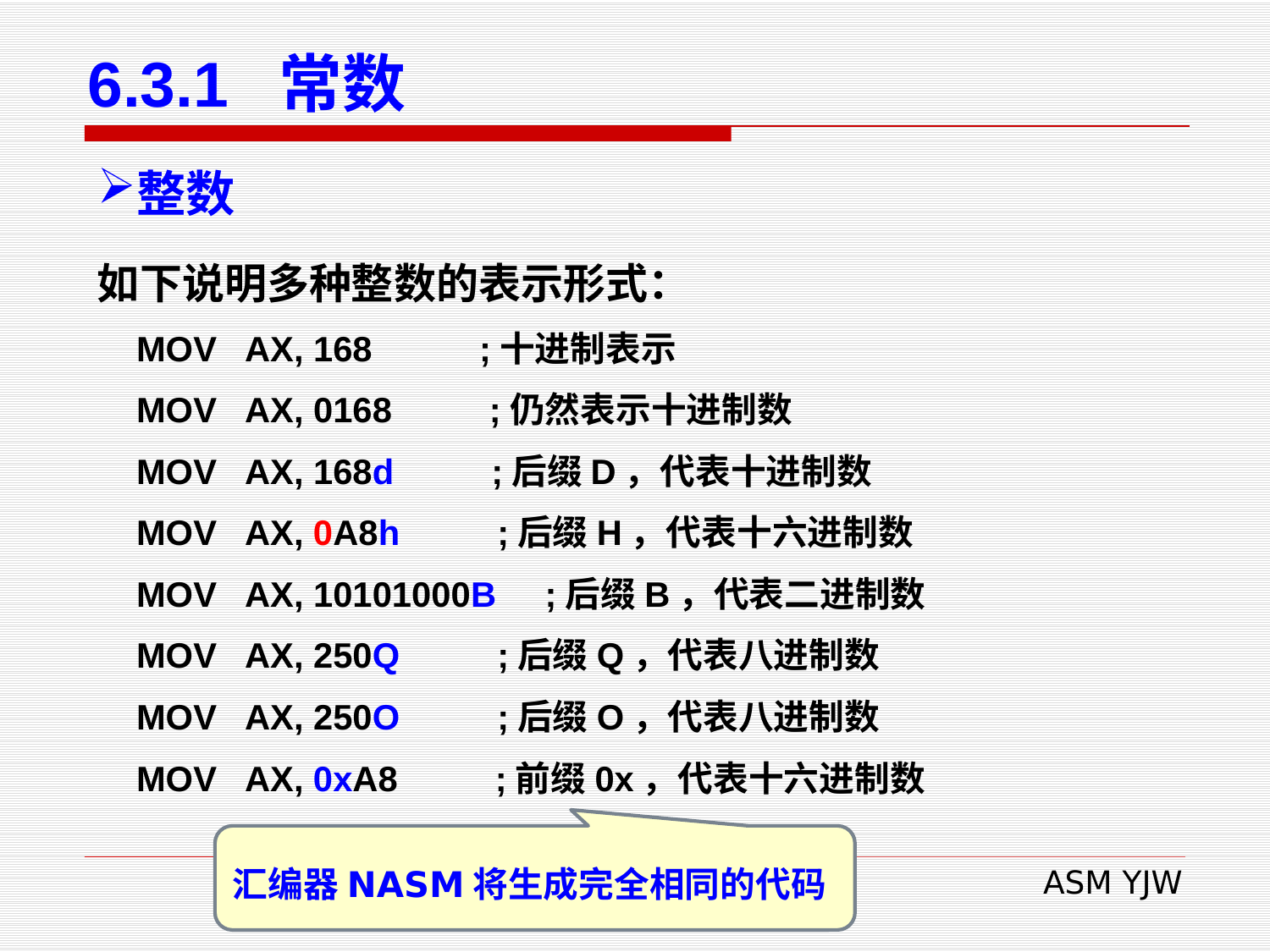

# 6.3.1  常数
整数

如下说明多种整数的表示形式：
    MOV   AX, 168           ;十进制表示
    MOV   AX, 0168          ;仍然表示十进制数
    MOV   AX, 168d          ;后缀D，代表十进制数
    MOV   AX, 0A8h          ;后缀H，代表十六进制数
    MOV   AX, 10101000B     ;后缀B，代表二进制数
    MOV   AX, 250Q          ;后缀Q，代表八进制数
    MOV   AX, 250O          ;后缀O，代表八进制数
    MOV   AX, 0xA8          ;前缀0x，代表十六进制数
汇编器NASM将生成完全相同的代码